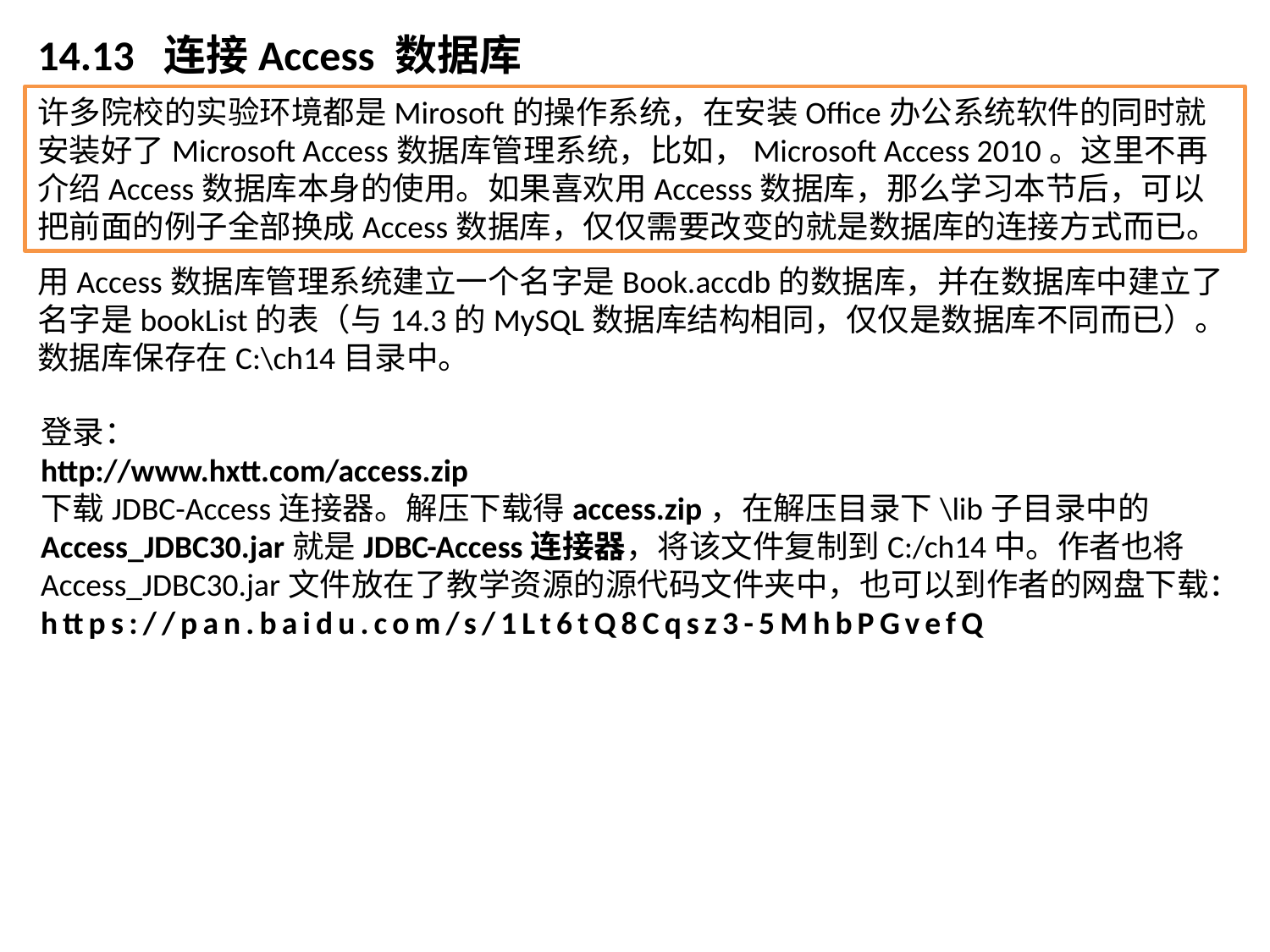

# 14.13  连接Access 数据库
许多院校的实验环境都是Mirosoft的操作系统，在安装Office办公系统软件的同时就安装好了Microsoft Access数据库管理系统，比如，Microsoft Access 2010。这里不再介绍Access数据库本身的使用。如果喜欢用Accesss数据库，那么学习本节后，可以把前面的例子全部换成Access数据库，仅仅需要改变的就是数据库的连接方式而已。
用Access数据库管理系统建立一个名字是Book.accdb的数据库，并在数据库中建立了名字是bookList的表（与14.3的MySQL数据库结构相同，仅仅是数据库不同而已）。数据库保存在C:\ch14目录中。
登录：
http://www.hxtt.com/access.zip
下载JDBC-Access连接器。解压下载得access.zip，在解压目录下\lib子目录中的Access_JDBC30.jar就是JDBC-Access连接器，将该文件复制到C:/ch14中。作者也将Access_JDBC30.jar文件放在了教学资源的源代码文件夹中，也可以到作者的网盘下载：
https://pan.baidu.com/s/1Lt6tQ8Cqsz3-5MhbPGvefQ